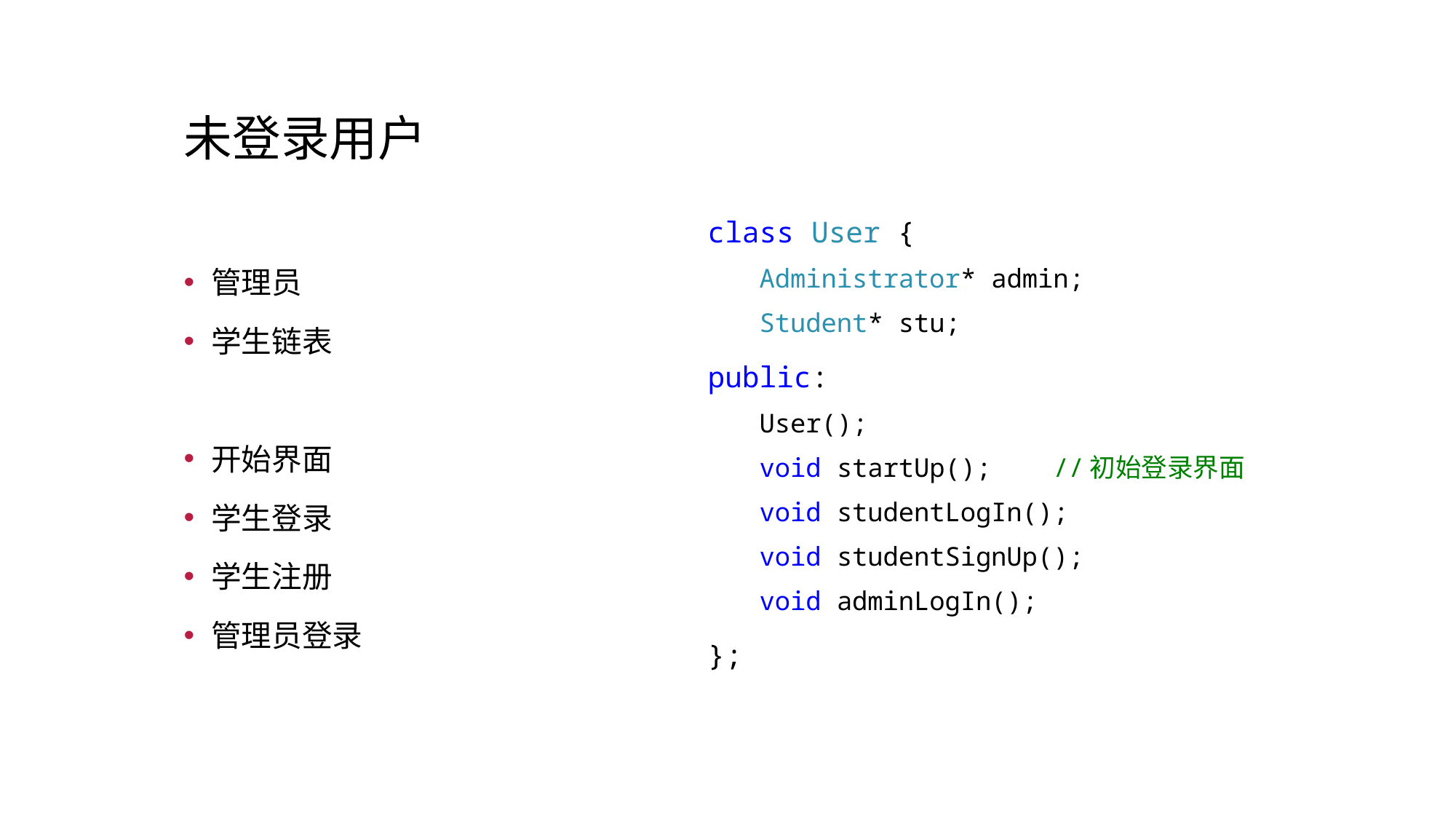

# 未登录用户
class User {
Administrator* admin;
Student* stu;
public:
User();
void startUp();    //初始登录界面
void studentLogIn();
void studentSignUp();
void adminLogIn();
};
管理员
学生链表

开始界面
学生登录
学生注册
管理员登录